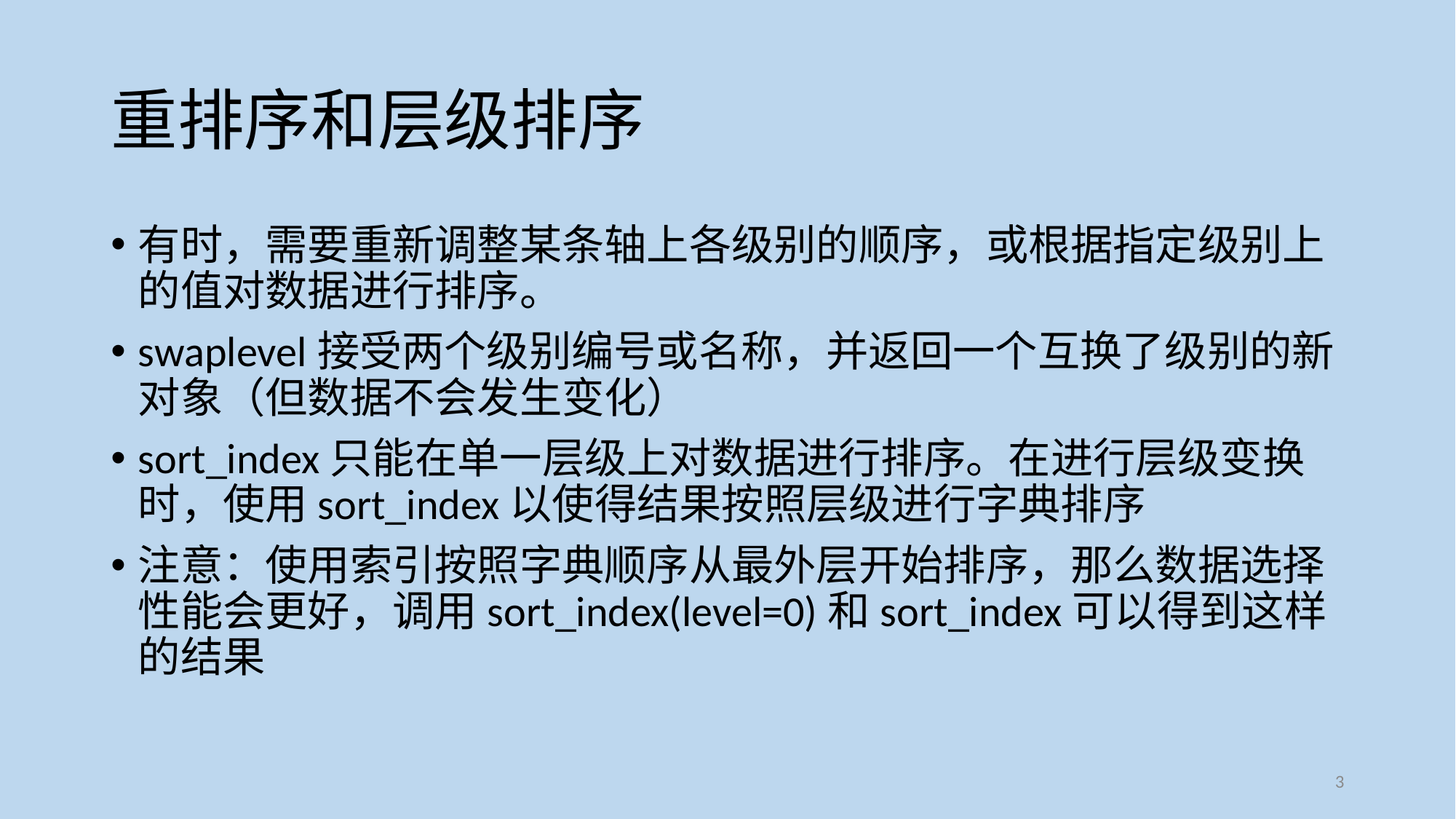

# 重排序和层级排序
有时，需要重新调整某条轴上各级别的顺序，或根据指定级别上的值对数据进行排序。
swaplevel接受两个级别编号或名称，并返回一个互换了级别的新对象（但数据不会发生变化）
sort_index只能在单一层级上对数据进行排序。在进行层级变换时，使用sort_index以使得结果按照层级进行字典排序
注意：使用索引按照字典顺序从最外层开始排序，那么数据选择性能会更好，调用sort_index(level=0)和sort_index可以得到这样的结果
3